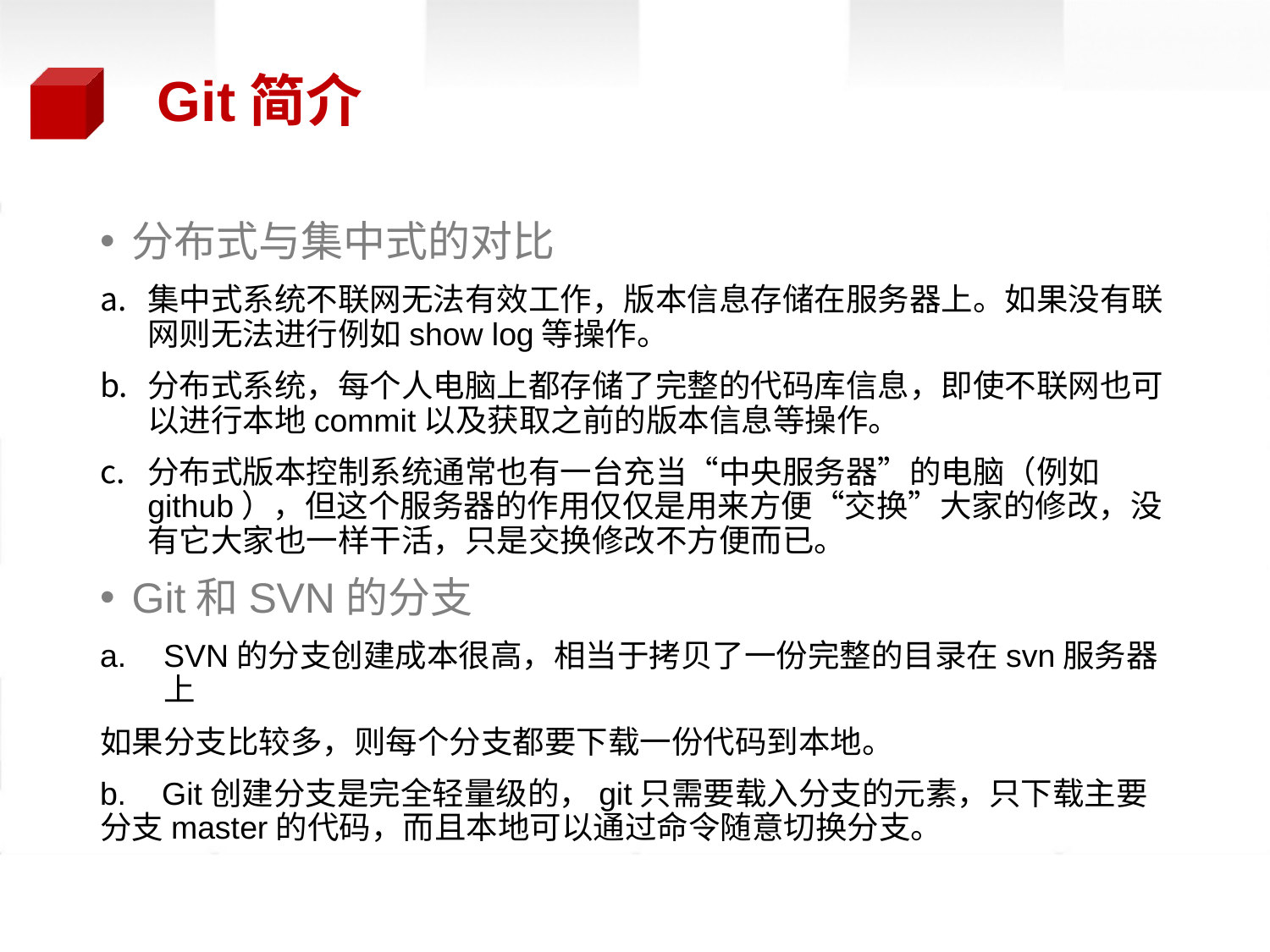

# Git简介
分布式与集中式的对比
集中式系统不联网无法有效工作，版本信息存储在服务器上。如果没有联网则无法进行例如show log等操作。
分布式系统，每个人电脑上都存储了完整的代码库信息，即使不联网也可以进行本地commit以及获取之前的版本信息等操作。
分布式版本控制系统通常也有一台充当“中央服务器”的电脑（例如github），但这个服务器的作用仅仅是用来方便“交换”大家的修改，没有它大家也一样干活，只是交换修改不方便而已。
Git和SVN的分支
SVN的分支创建成本很高，相当于拷贝了一份完整的目录在svn服务器上
如果分支比较多，则每个分支都要下载一份代码到本地。
b.    Git创建分支是完全轻量级的，git只需要载入分支的元素，只下载主要分支master的代码，而且本地可以通过命令随意切换分支。